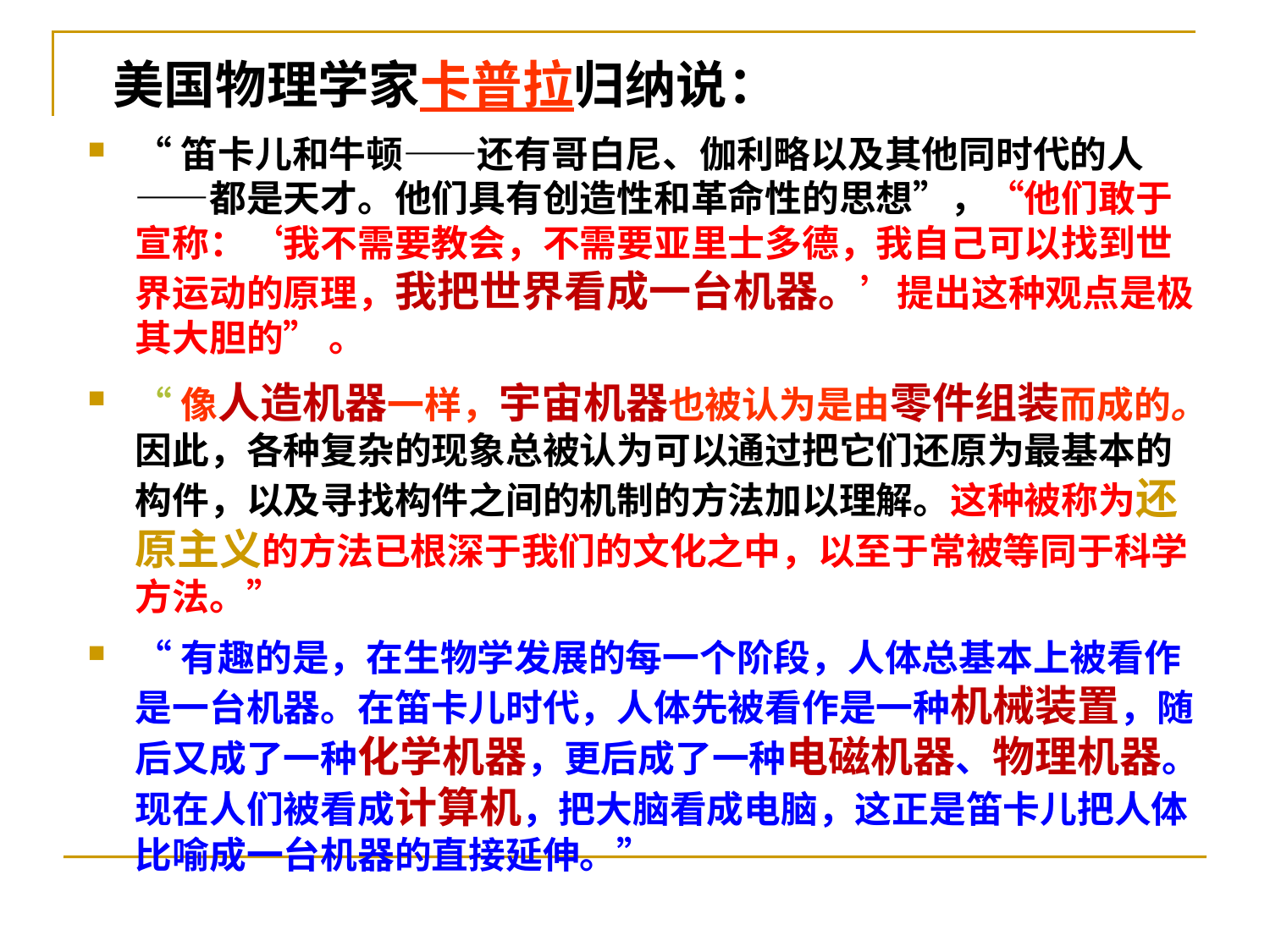

美国物理学家卡普拉归纳说：
“笛卡儿和牛顿——还有哥白尼、伽利略以及其他同时代的人——都是天才。他们具有创造性和革命性的思想”，“他们敢于宣称：‘我不需要教会，不需要亚里士多德，我自己可以找到世界运动的原理，我把世界看成一台机器。’提出这种观点是极其大胆的” 。
“像人造机器一样，宇宙机器也被认为是由零件组装而成的。因此，各种复杂的现象总被认为可以通过把它们还原为最基本的构件，以及寻找构件之间的机制的方法加以理解。这种被称为还原主义的方法已根深于我们的文化之中，以至于常被等同于科学方法。”
“有趣的是，在生物学发展的每一个阶段，人体总基本上被看作是一台机器。在笛卡儿时代，人体先被看作是一种机械装置，随后又成了一种化学机器，更后成了一种电磁机器、物理机器。现在人们被看成计算机，把大脑看成电脑，这正是笛卡儿把人体比喻成一台机器的直接延伸。”

24